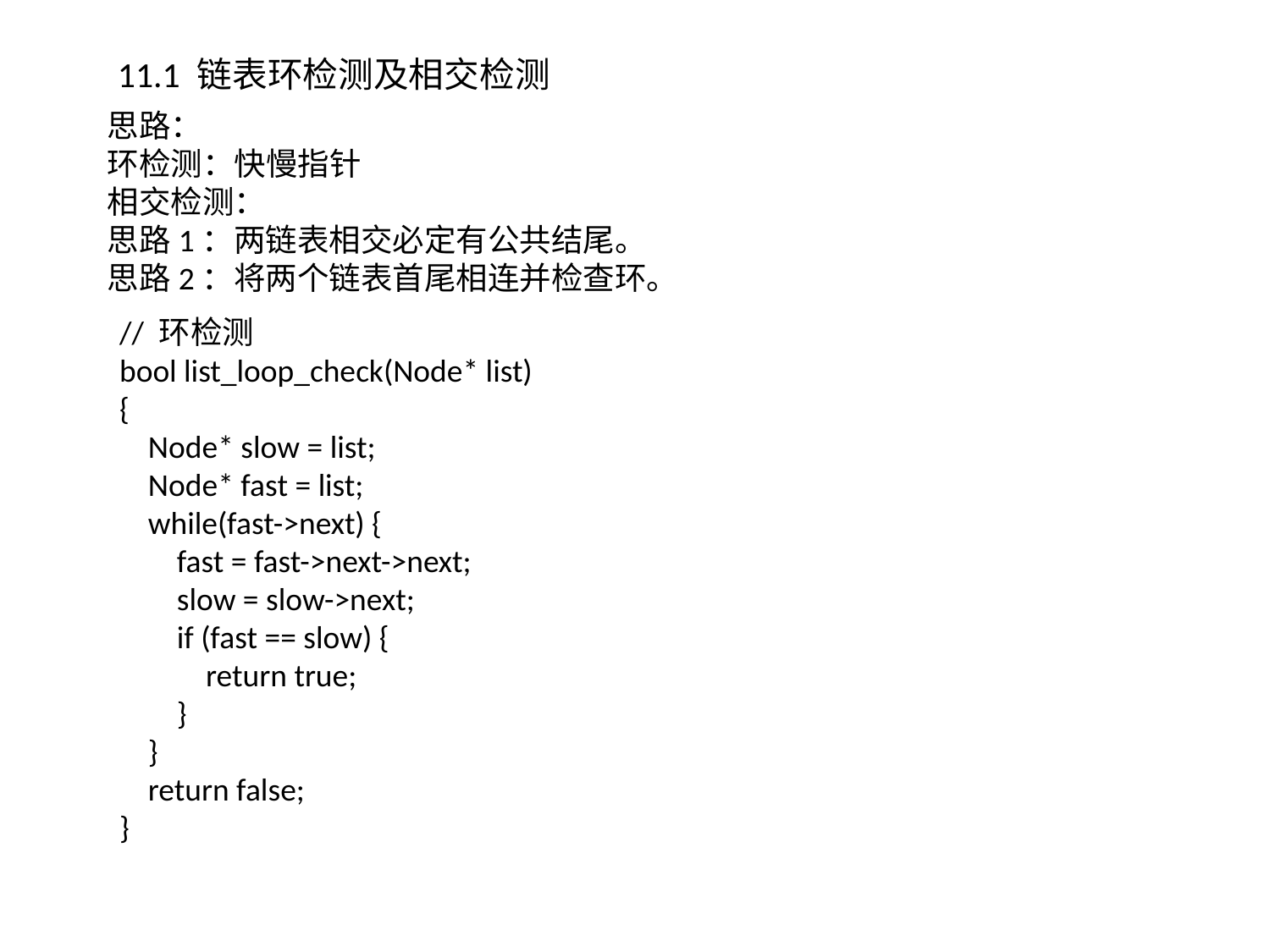

11.1 链表环检测及相交检测
思路：
环检测：快慢指针
相交检测：
思路1：两链表相交必定有公共结尾。
思路2：将两个链表首尾相连并检查环。
// 环检测
bool list_loop_check(Node* list)
{
    Node* slow = list;
    Node* fast = list;
    while(fast->next) {
        fast = fast->next->next;
        slow = slow->next;
        if (fast == slow) {
            return true;
        }
    }
    return false;
}